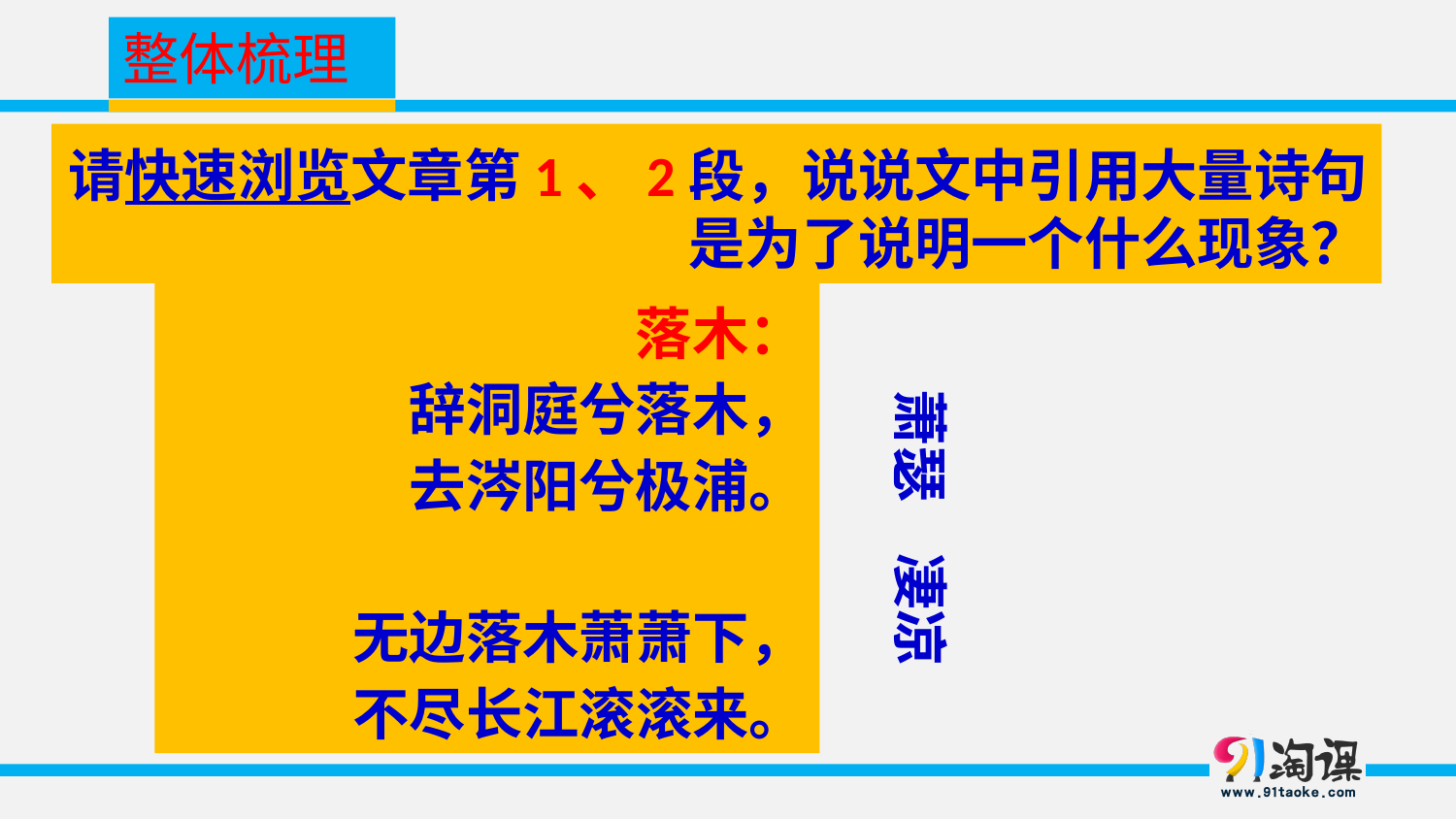

整体梳理
请快速浏览文章第1、2段，说说文中引用大量诗句是为了说明一个什么现象？
落木：
    辞洞庭兮落木，
    去涔阳兮极浦。

    无边落木萧萧下，
    不尽长江滚滚来。
萧瑟    凄凉